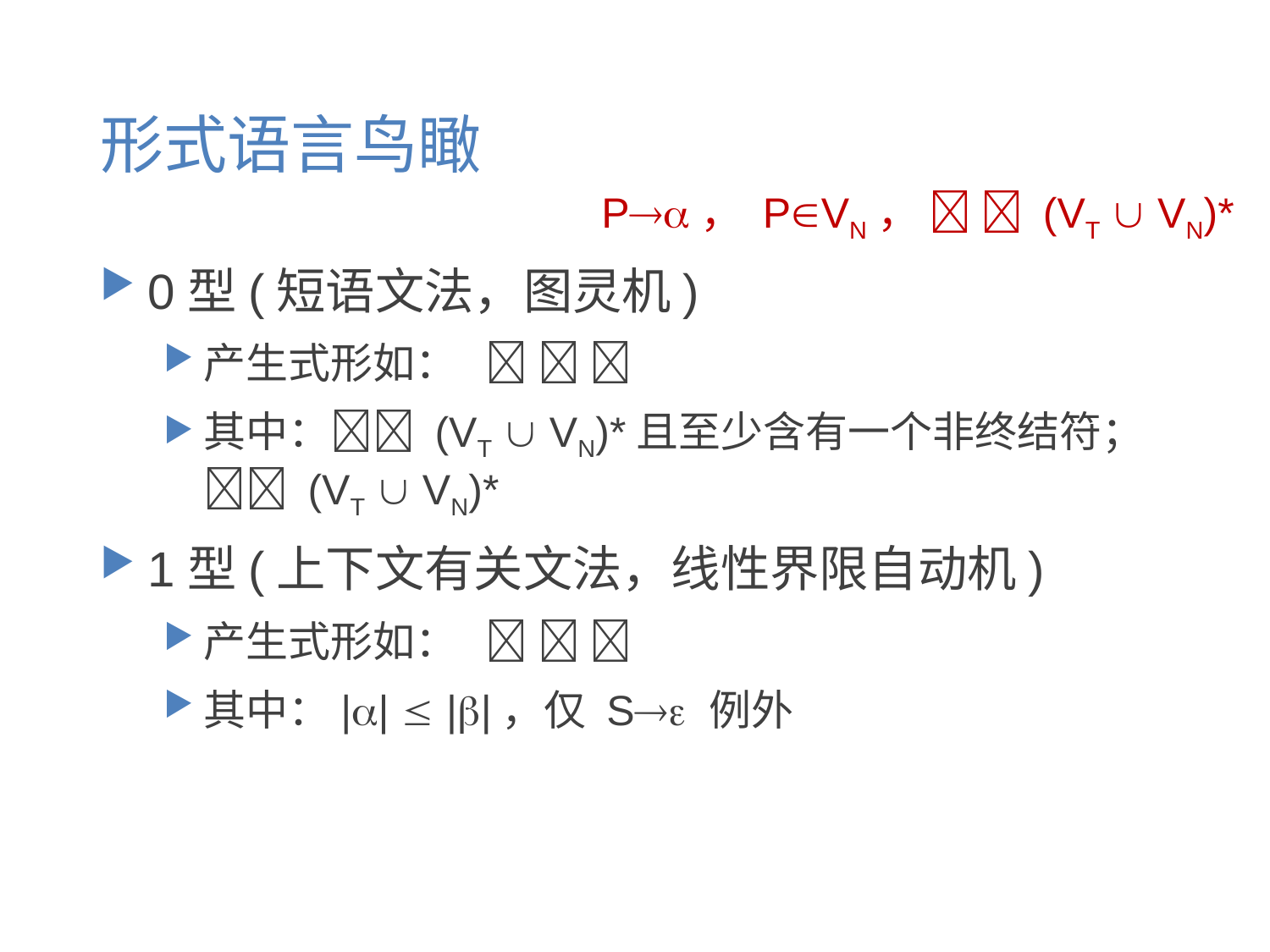

# 形式语言鸟瞰

P→α， P∈VN， α ∈ (VT ∪ VN)*
0型(短语文法，图灵机)
产生式形如：   α → β
其中：α∈ (VT ∪ VN)*且至少含有一个非终结符；β∈ (VT ∪ VN)*
1型(上下文有关文法，线性界限自动机)
产生式形如：   α → β
其中：|α| ≤ |β|，仅 S→ε 例外